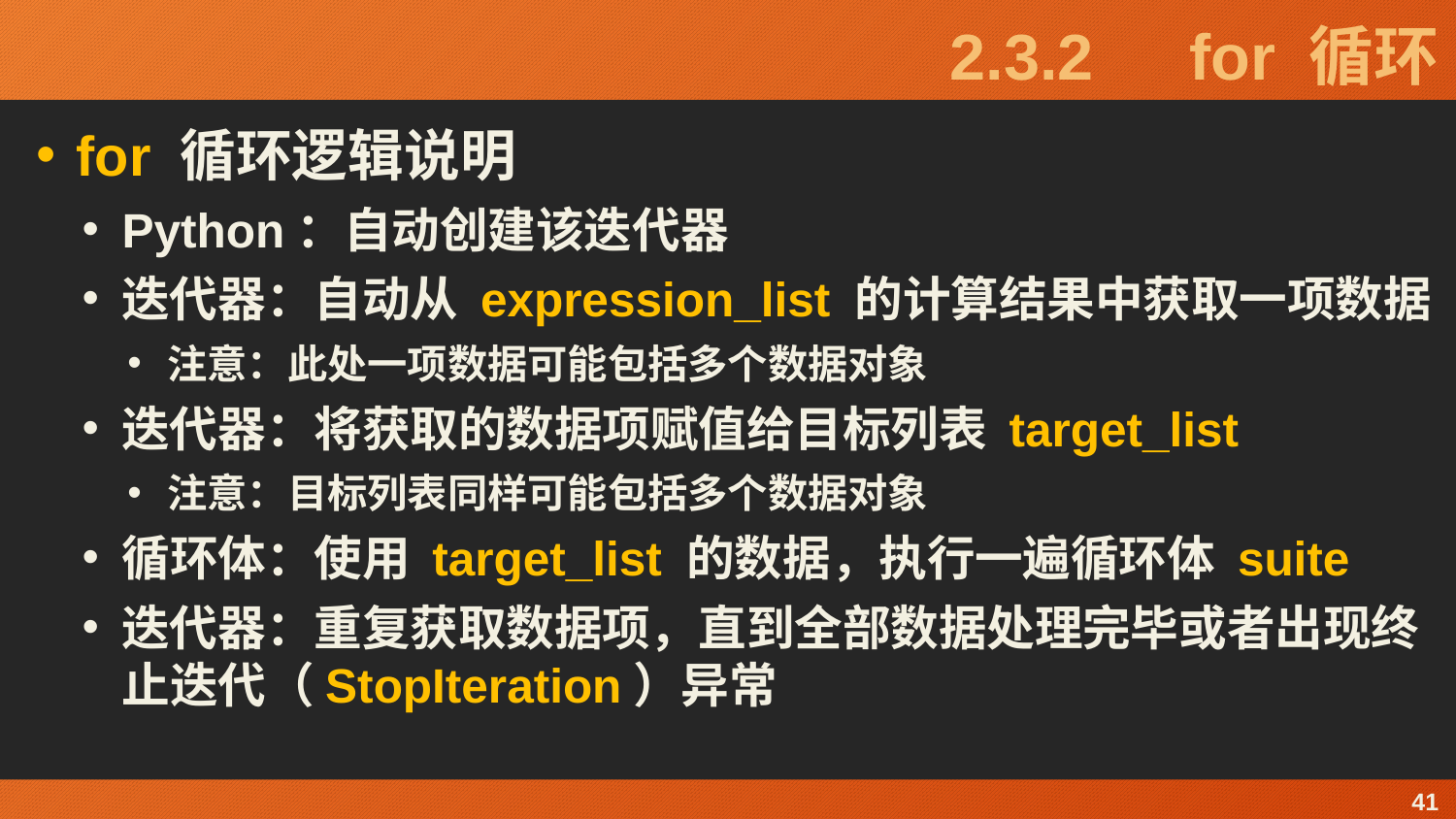

# 2.3.2　for 循环
for 循环逻辑说明
Python：自动创建该迭代器
迭代器：自动从 expression_list 的计算结果中获取一项数据
注意：此处一项数据可能包括多个数据对象
迭代器：将获取的数据项赋值给目标列表 target_list
注意：目标列表同样可能包括多个数据对象
循环体：使用 target_list 的数据，执行一遍循环体 suite
迭代器：重复获取数据项，直到全部数据处理完毕或者出现终止迭代（StopIteration）异常
41